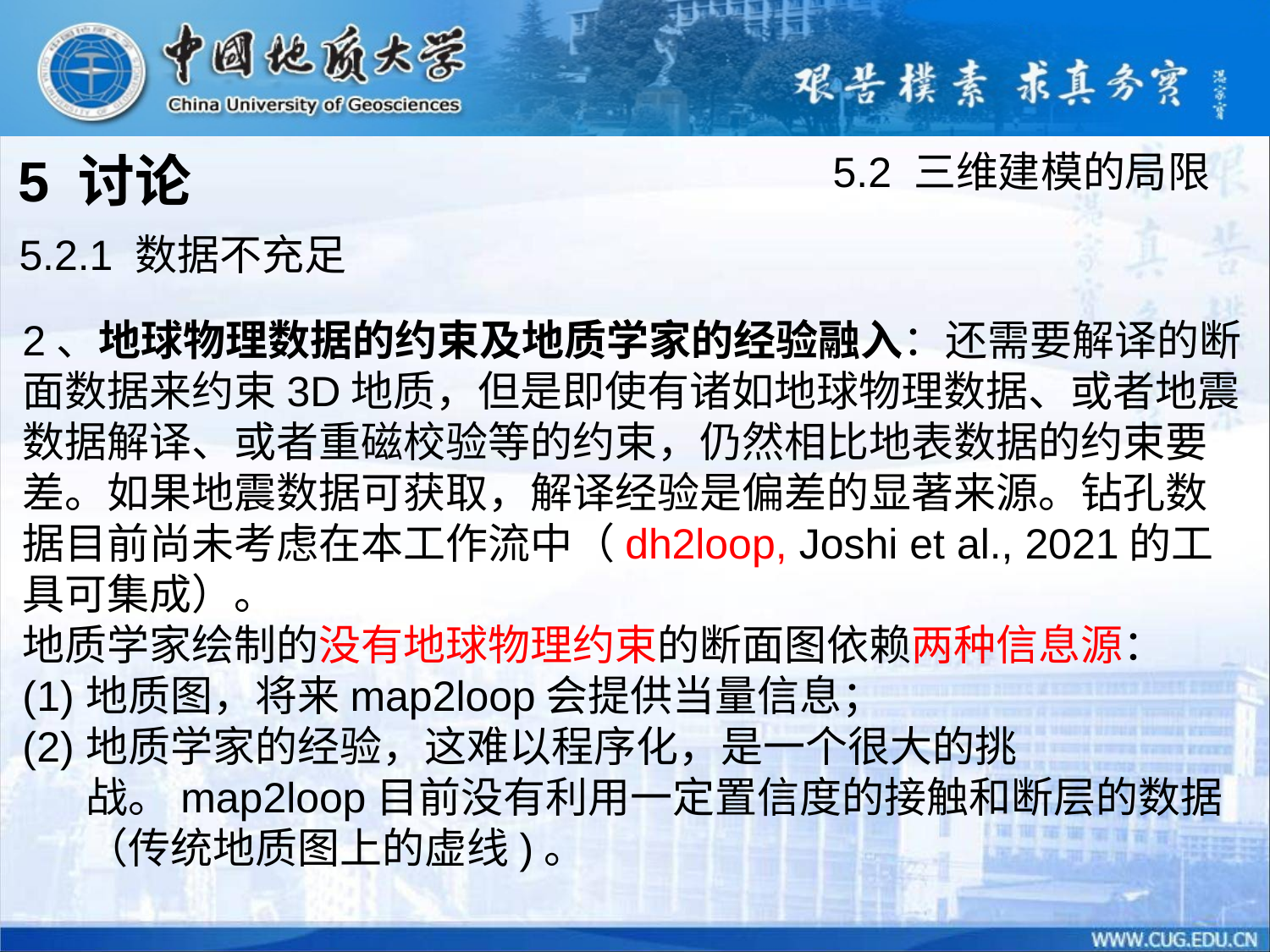

5 讨论
5.2 三维建模的局限
5.2.1 数据不充足
2、地球物理数据的约束及地质学家的经验融入：还需要解译的断面数据来约束3D地质，但是即使有诸如地球物理数据、或者地震数据解译、或者重磁校验等的约束，仍然相比地表数据的约束要差。如果地震数据可获取，解译经验是偏差的显著来源。钻孔数据目前尚未考虑在本工作流中（dh2loop, Joshi et al., 2021的工具可集成）。
地质学家绘制的没有地球物理约束的断面图依赖两种信息源：
地质图，将来map2loop会提供当量信息；
地质学家的经验，这难以程序化，是一个很大的挑战。map2loop目前没有利用一定置信度的接触和断层的数据（传统地质图上的虚线)。